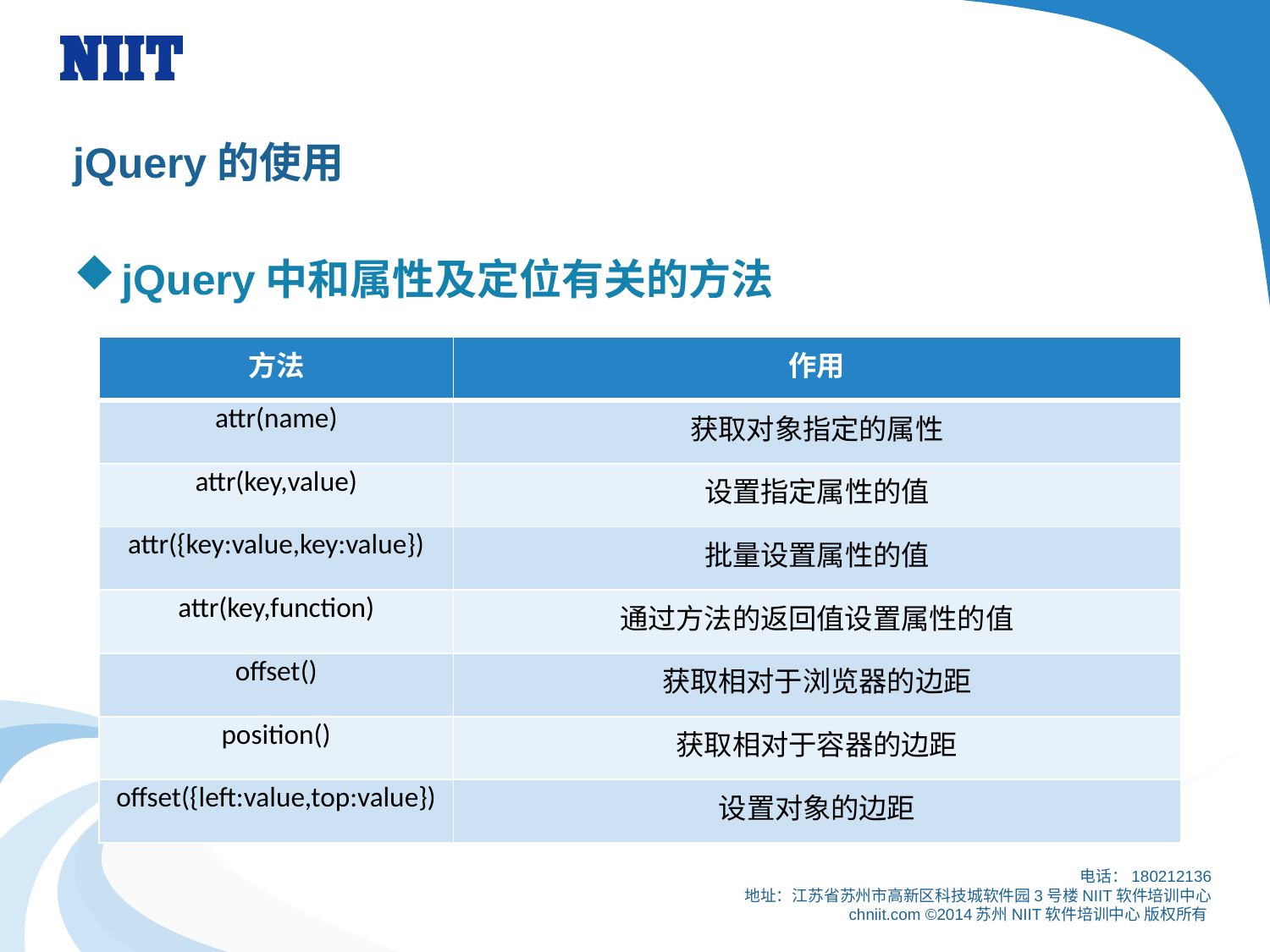

# jQuery的使用
jQuery中和属性及定位有关的方法
| 方法 | 作用 |
| --- | --- |
| attr(name) | 获取对象指定的属性 |
| attr(key,value) | 设置指定属性的值 |
| attr({key:value,key:value}) | 批量设置属性的值 |
| attr(key,function) | 通过方法的返回值设置属性的值 |
| offset() | 获取相对于浏览器的边距 |
| position() | 获取相对于容器的边距 |
| offset({left:value,top:value}) | 设置对象的边距 |